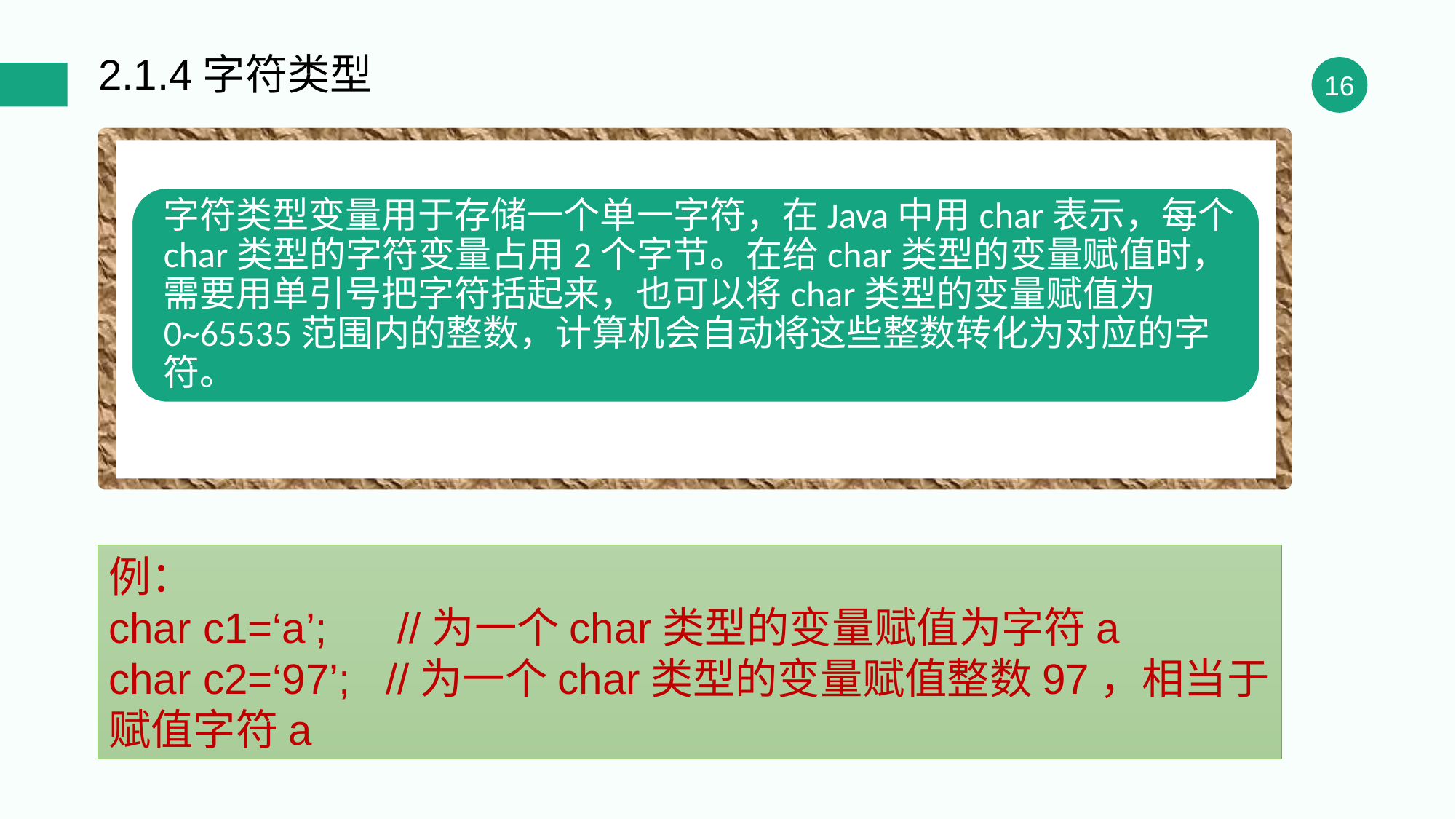

2.1.4字符类型

字符类型变量用于存储一个单一字符，在Java中用char表示，每个char类型的字符变量占用2个字节。在给char类型的变量赋值时，需要用单引号把字符括起来，也可以将char类型的变量赋值为0~65535范围内的整数，计算机会自动将这些整数转化为对应的字符。

例：
char c1=‘a’;      //为一个char类型的变量赋值为字符a
char c2=‘97’;   //为一个char类型的变量赋值整数97，相当于赋值字符a